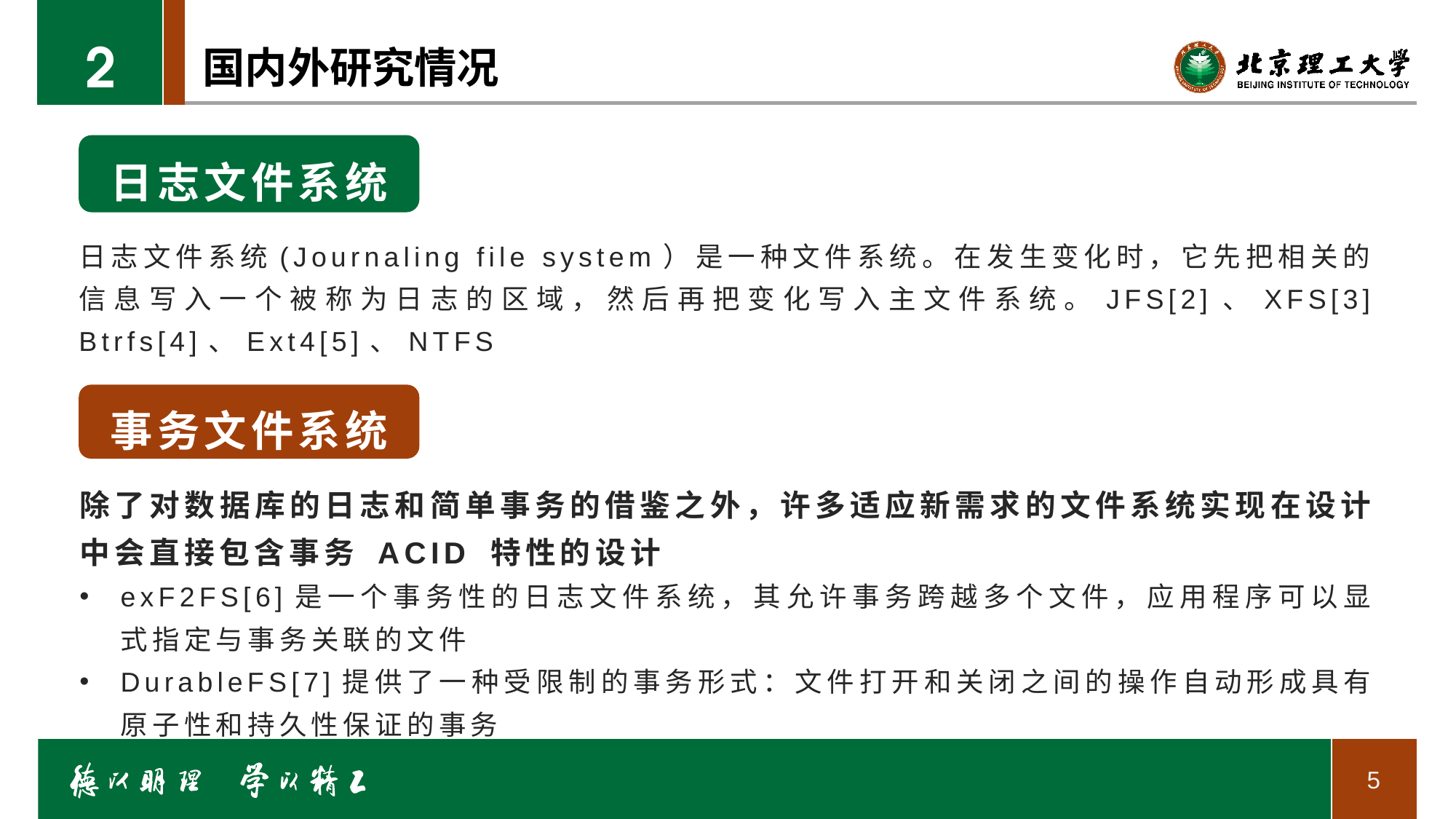

2
# 国内外研究情况
日志文件系统
日志文件系统(Journaling file system）是一种文件系统。在发生变化时，它先把相关的信息写入一个被称为日志的区域，然后再把变化写入主文件系统。JFS[2]、XFS[3] Btrfs[4]、Ext4[5]、NTFS
事务文件系统
除了对数据库的日志和简单事务的借鉴之外，许多适应新需求的文件系统实现在设计中会直接包含事务 ACID 特性的设计
exF2FS[6]是一个事务性的日志文件系统，其允许事务跨越多个文件，应用程序可以显式指定与事务关联的文件
DurableFS[7]提供了一种受限制的事务形式：文件打开和关闭之间的操作自动形成具有原子性和持久性保证的事务